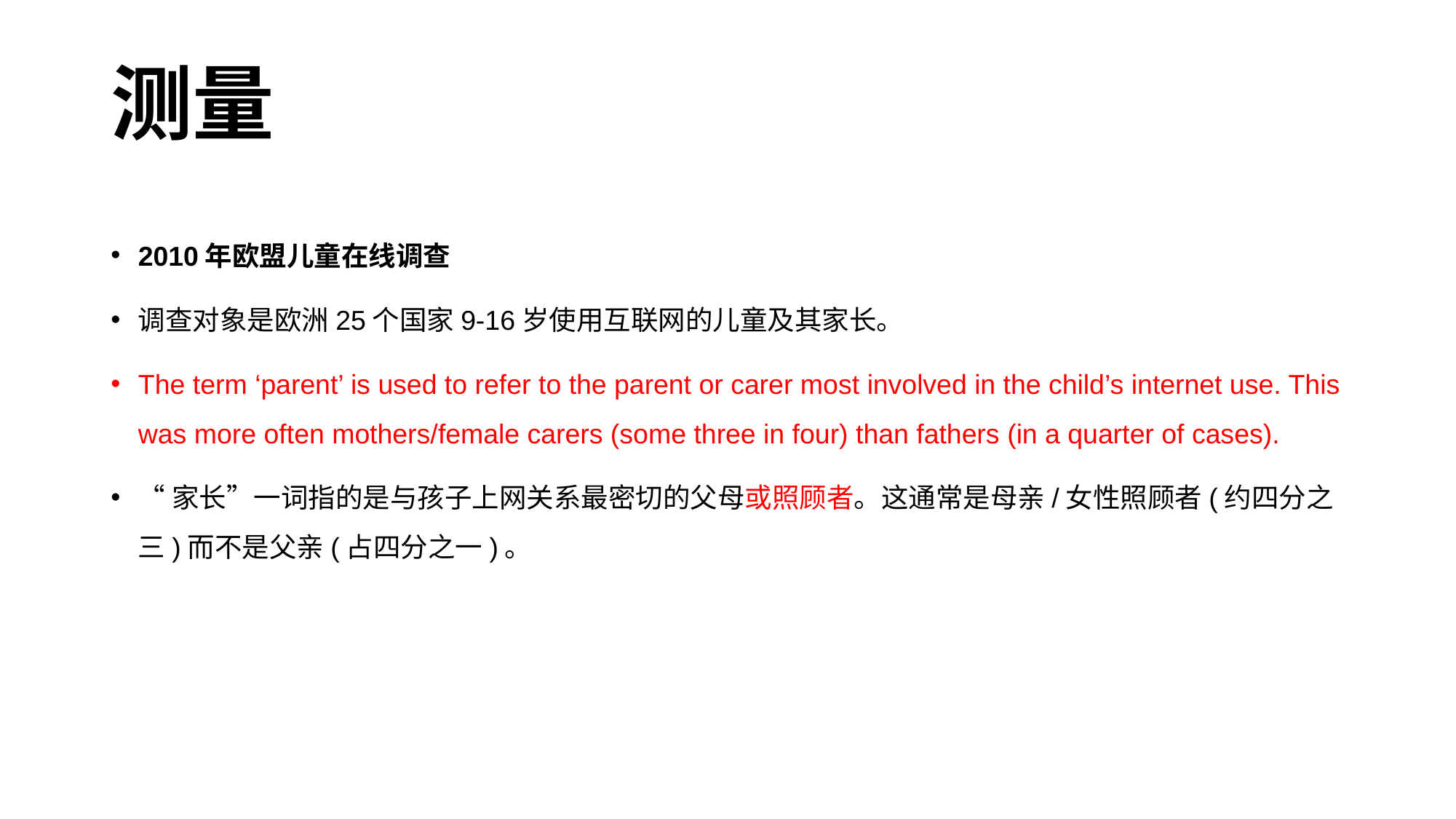

测量
2010年欧盟儿童在线调查
调查对象是欧洲25个国家9-16岁使用互联网的儿童及其家长。
The term ‘parent’ is used to refer to the parent or carer most involved in the child’s internet use. This was more often mothers/female carers (some three in four) than fathers (in a quarter of cases).
“家长”一词指的是与孩子上网关系最密切的父母或照顾者。这通常是母亲/女性照顾者(约四分之三)而不是父亲(占四分之一)。